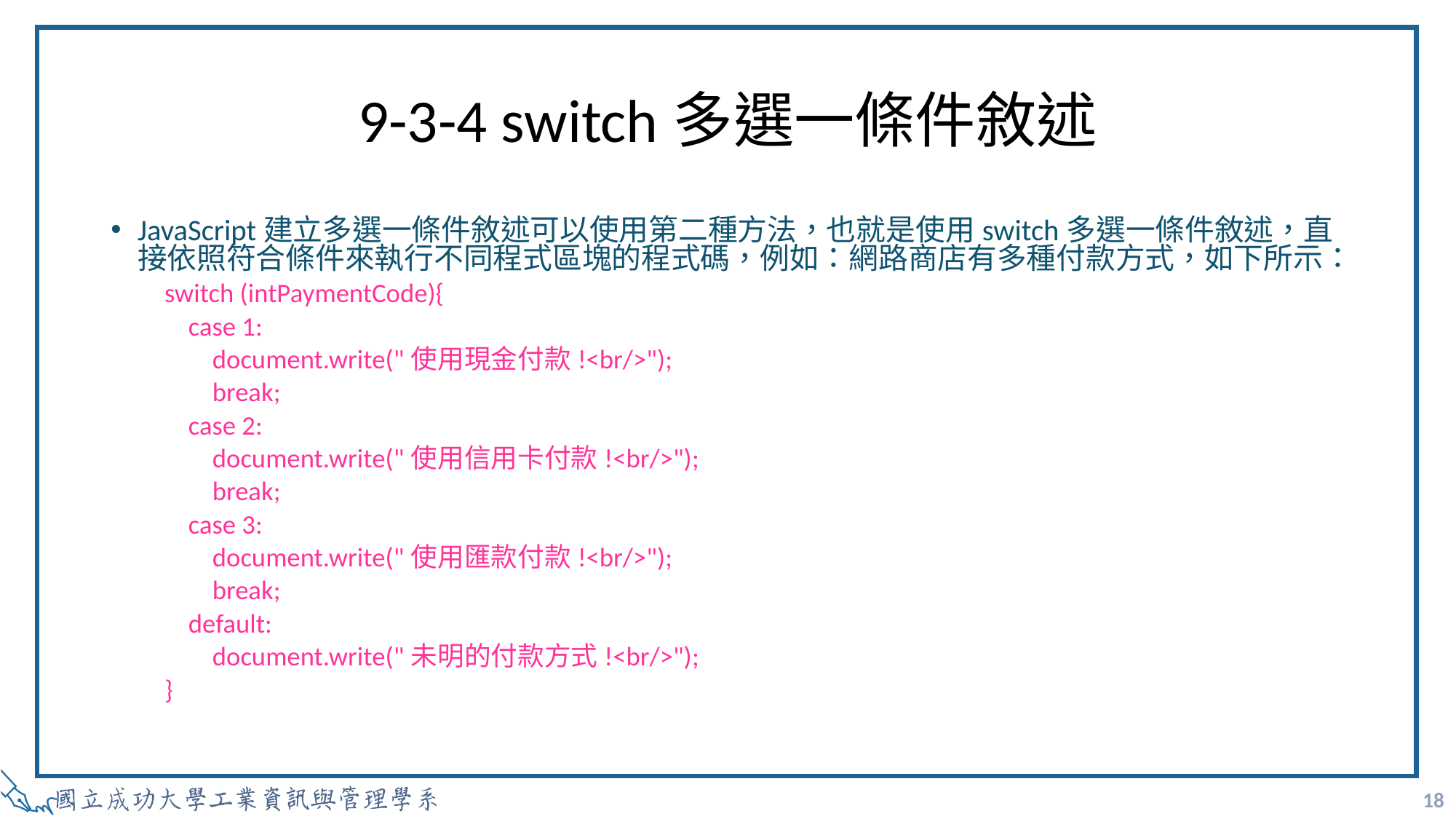

# 9-3-4 switch多選一條件敘述
JavaScript建立多選一條件敘述可以使用第二種方法，也就是使用switch多選一條件敘述，直接依照符合條件來執行不同程式區塊的程式碼，例如：網路商店有多種付款方式，如下所示：
switch (intPaymentCode){
    case 1:
        document.write("使用現金付款!<br/>");
        break;
    case 2:
        document.write("使用信用卡付款!<br/>");
        break;
    case 3:
        document.write("使用匯款付款!<br/>");
        break;
    default:
        document.write("未明的付款方式!<br/>");
}
18